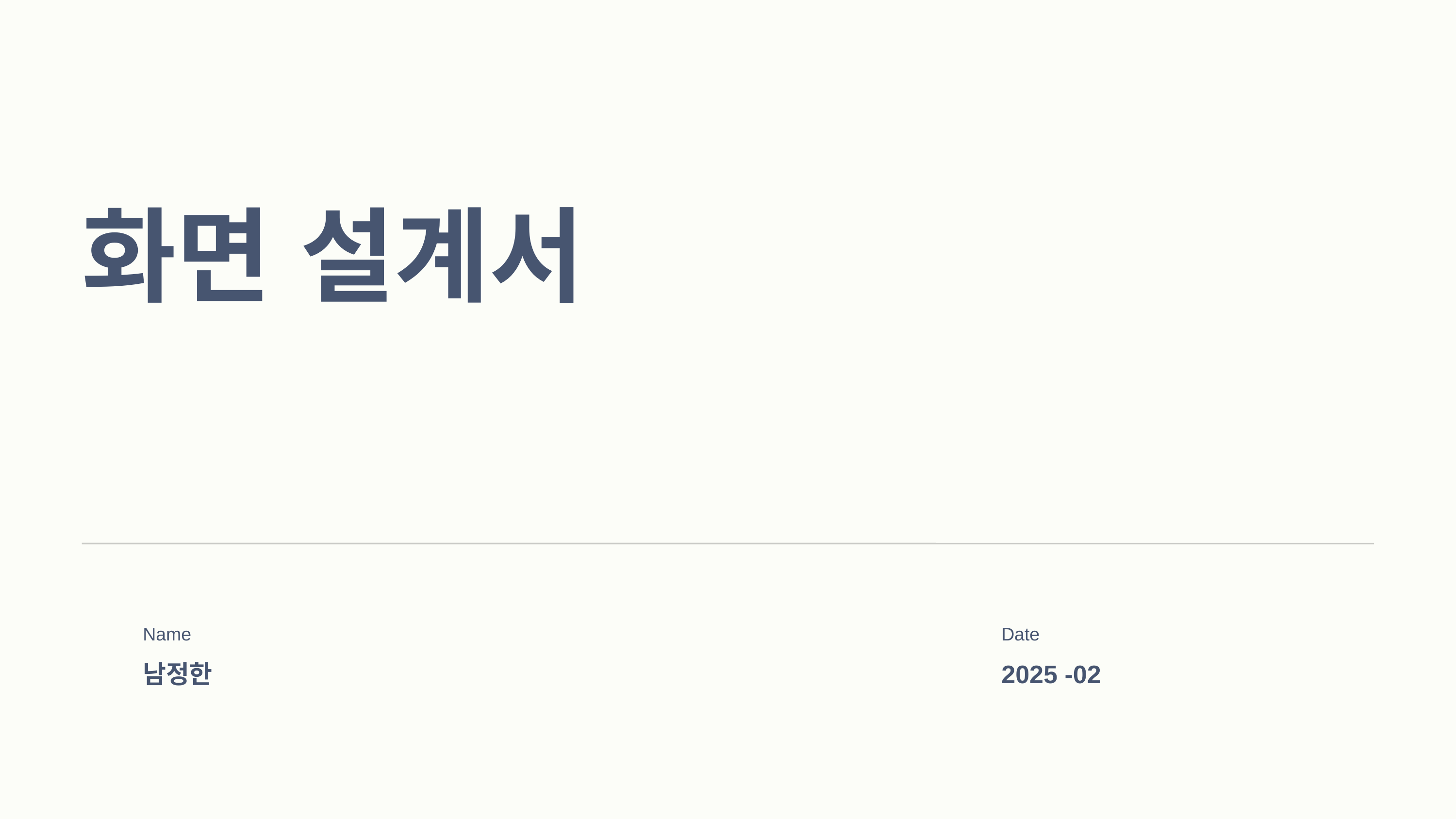

화면 설계서

Date
2025 -02
Name
남정한